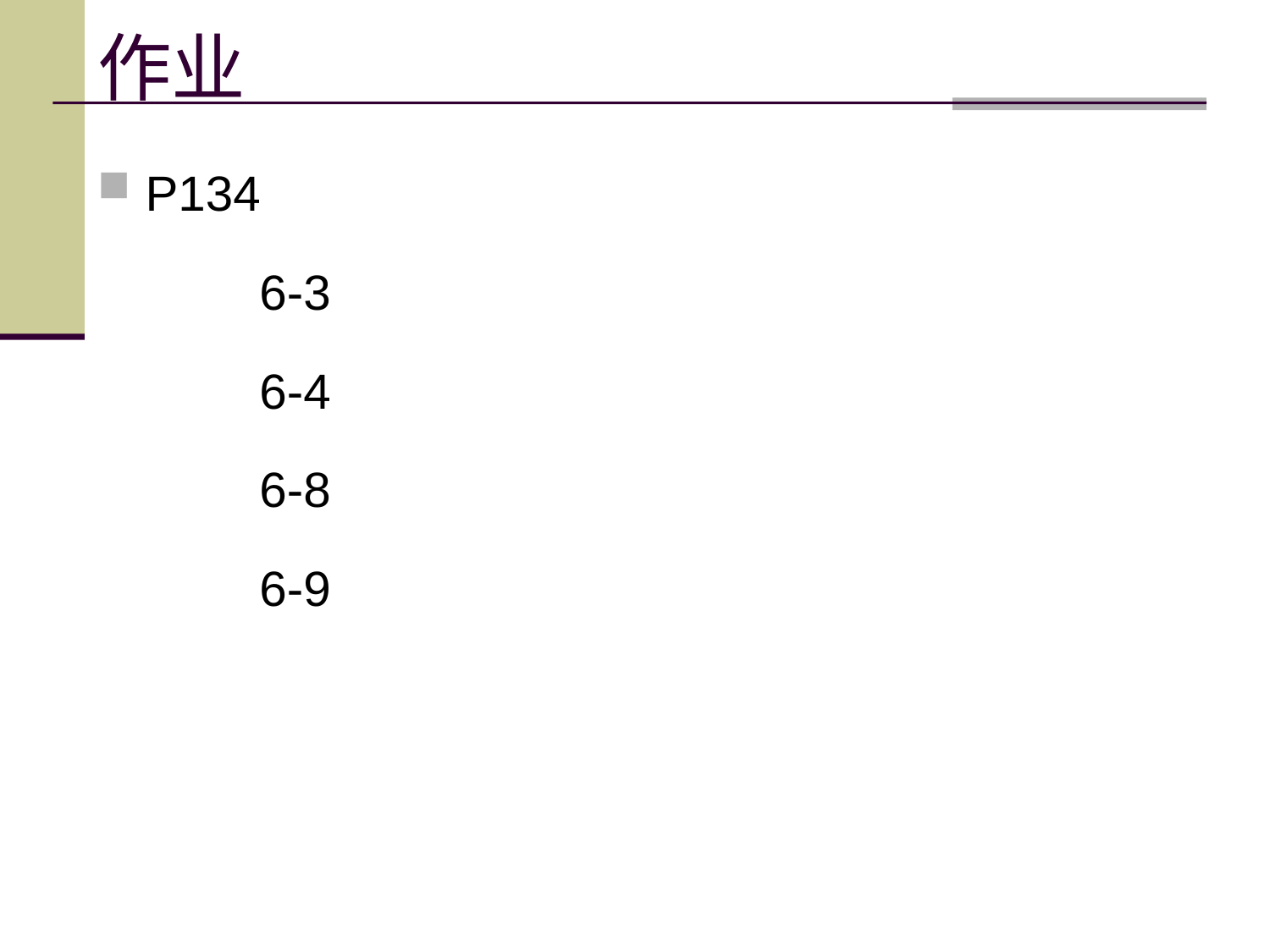

# 作业
P134
6-3
6-4
6-8
6-9